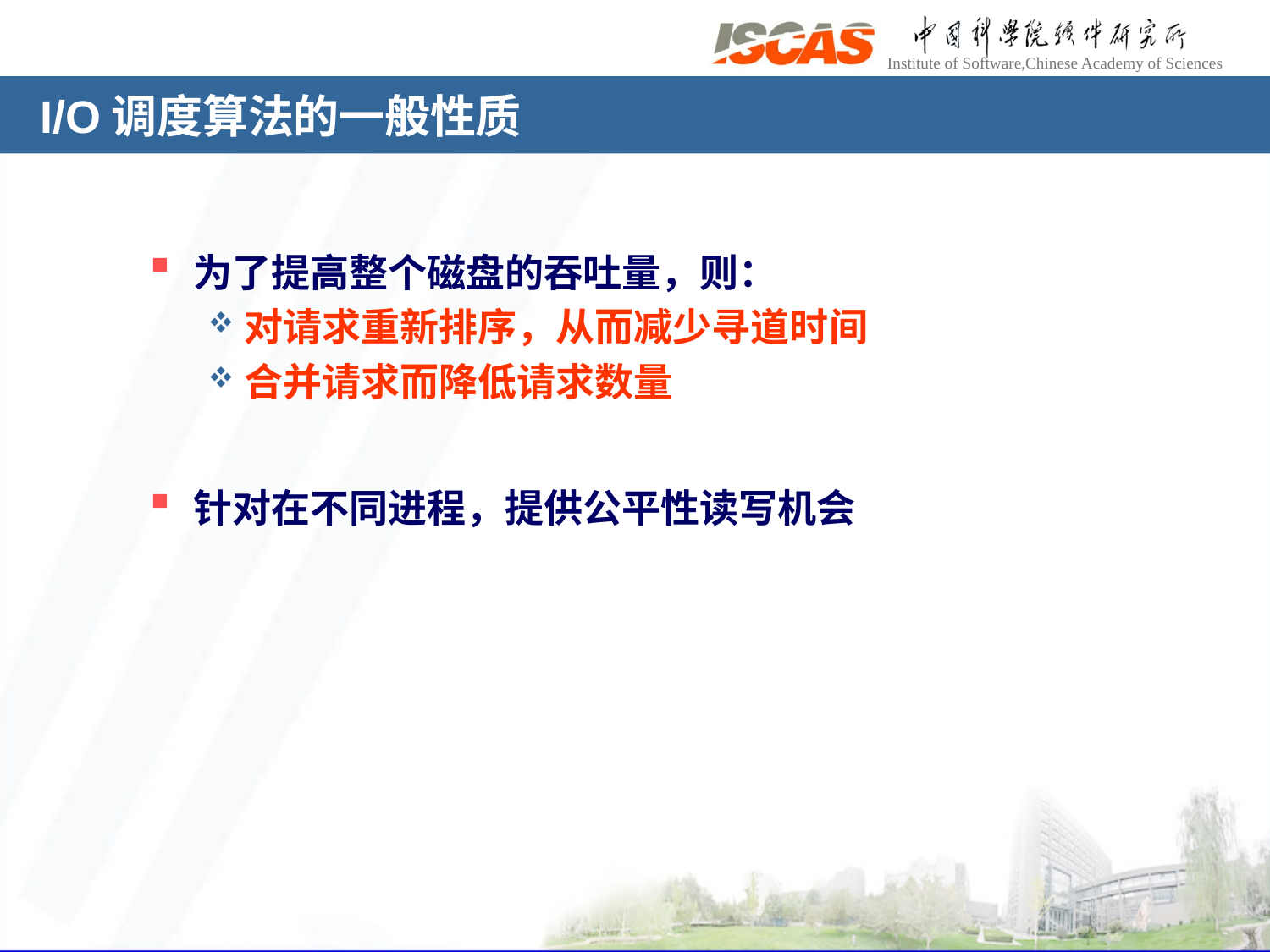

# I/O调度算法的一般性质
为了提高整个磁盘的吞吐量，则：
对请求重新排序，从而减少寻道时间
合并请求而降低请求数量

针对在不同进程，提供公平性读写机会